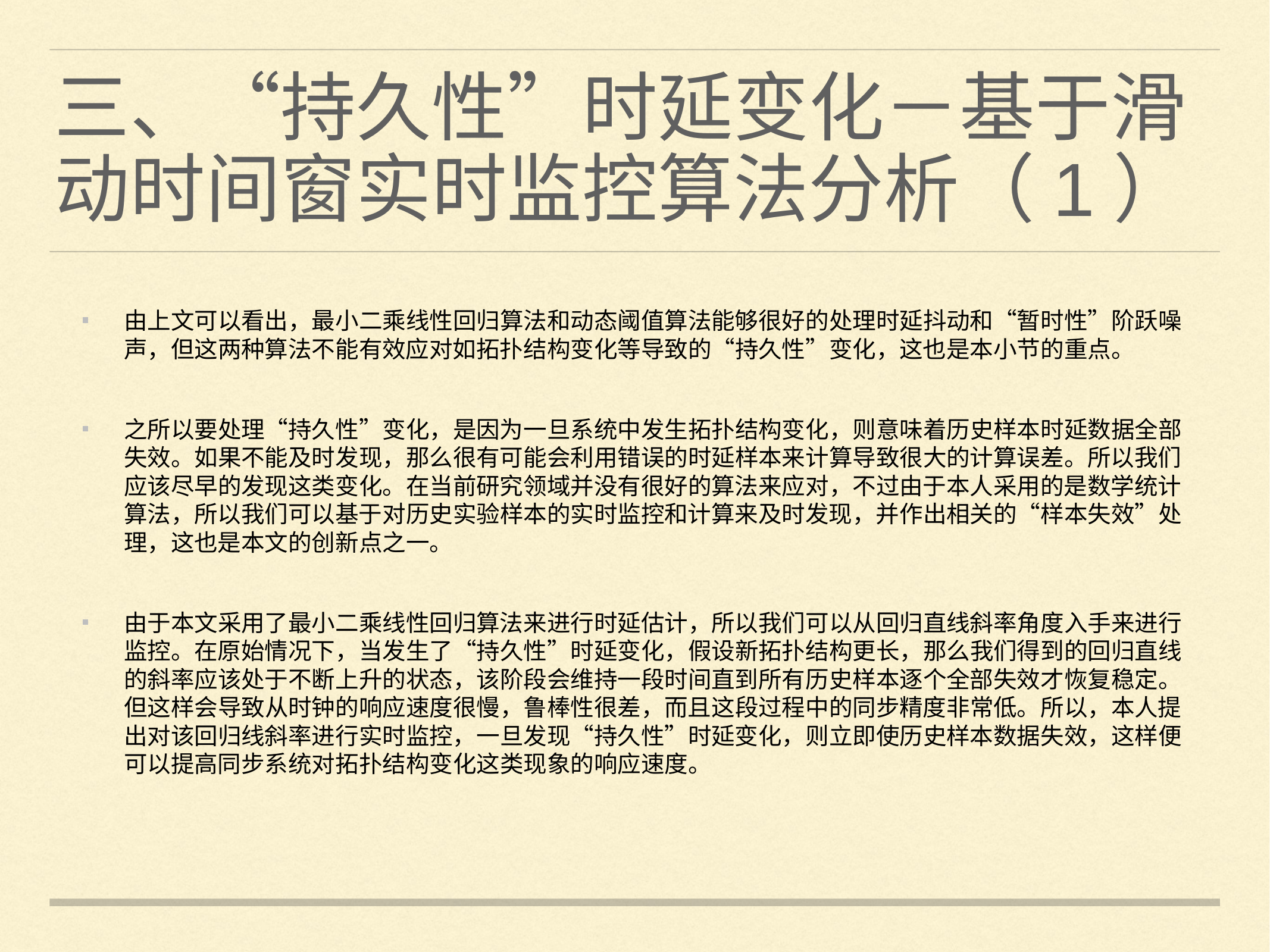

# 三、“持久性”时延变化－基于滑动时间窗实时监控算法分析（1）
由上文可以看出，最小二乘线性回归算法和动态阈值算法能够很好的处理时延抖动和“暂时性”阶跃噪声，但这两种算法不能有效应对如拓扑结构变化等导致的“持久性”变化，这也是本小节的重点。
之所以要处理“持久性”变化，是因为一旦系统中发生拓扑结构变化，则意味着历史样本时延数据全部失效。如果不能及时发现，那么很有可能会利用错误的时延样本来计算导致很大的计算误差。所以我们应该尽早的发现这类变化。在当前研究领域并没有很好的算法来应对，不过由于本人采用的是数学统计算法，所以我们可以基于对历史实验样本的实时监控和计算来及时发现，并作出相关的“样本失效”处理，这也是本文的创新点之一。
由于本文采用了最小二乘线性回归算法来进行时延估计，所以我们可以从回归直线斜率角度入手来进行监控。在原始情况下，当发生了“持久性”时延变化，假设新拓扑结构更长，那么我们得到的回归直线的斜率应该处于不断上升的状态，该阶段会维持一段时间直到所有历史样本逐个全部失效才恢复稳定。但这样会导致从时钟的响应速度很慢，鲁棒性很差，而且这段过程中的同步精度非常低。所以，本人提出对该回归线斜率进行实时监控，一旦发现“持久性”时延变化，则立即使历史样本数据失效，这样便可以提高同步系统对拓扑结构变化这类现象的响应速度。